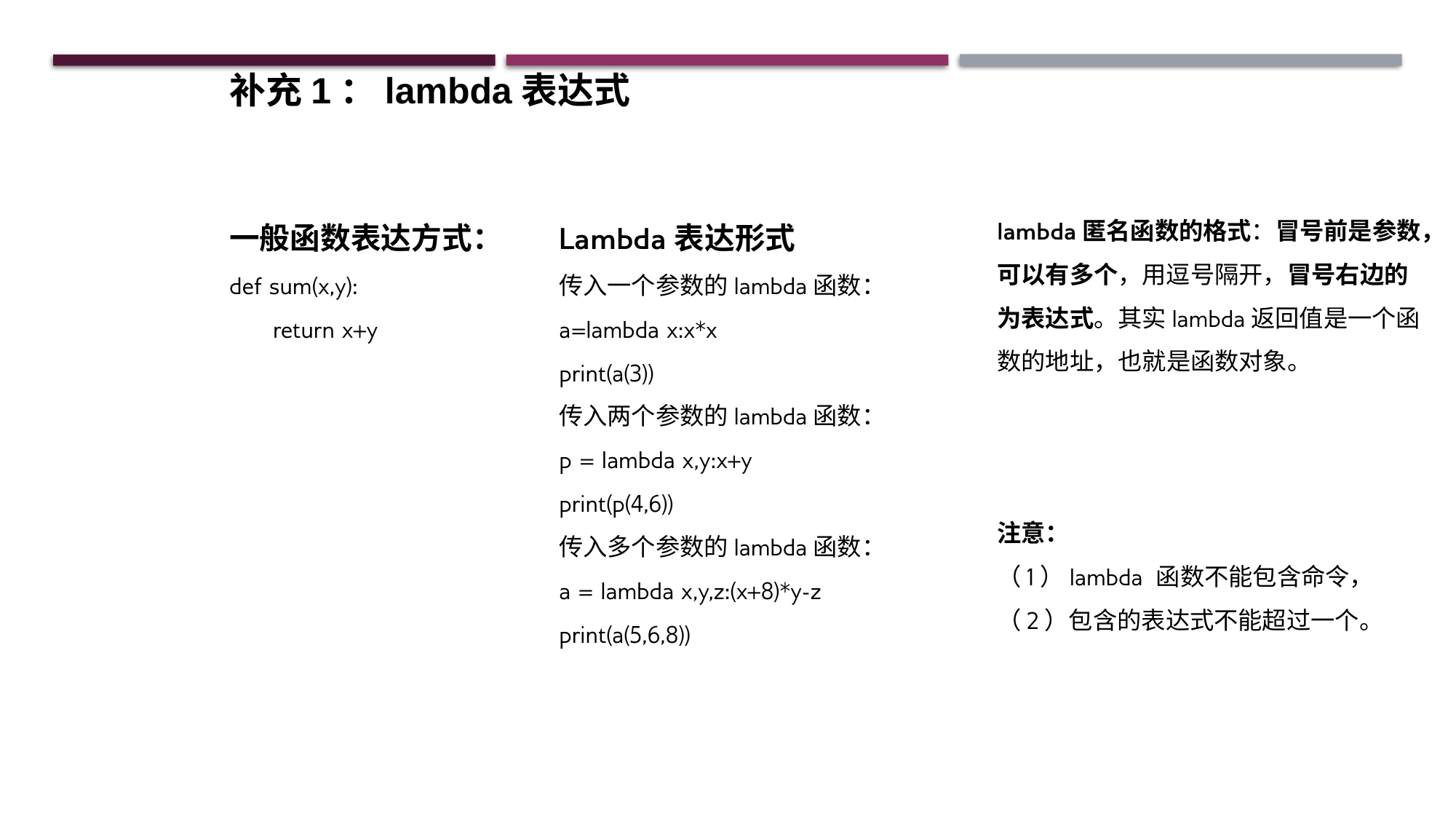

补充1：lambda表达式
一般函数表达方式：
def sum(x,y):
      return x+y
Lambda表达形式
传入一个参数的lambda函数：
a=lambda x:x*x
print(a(3))
传入两个参数的lambda函数：
p = lambda x,y:x+y
print(p(4,6))
传入多个参数的lambda函数：
a = lambda x,y,z:(x+8)*y-z
print(a(5,6,8))
lambda匿名函数的格式：冒号前是参数，可以有多个，用逗号隔开，冒号右边的为表达式。其实lambda返回值是一个函数的地址，也就是函数对象。
注意：
（1）lambda 函数不能包含命令，
（2）包含的表达式不能超过一个。